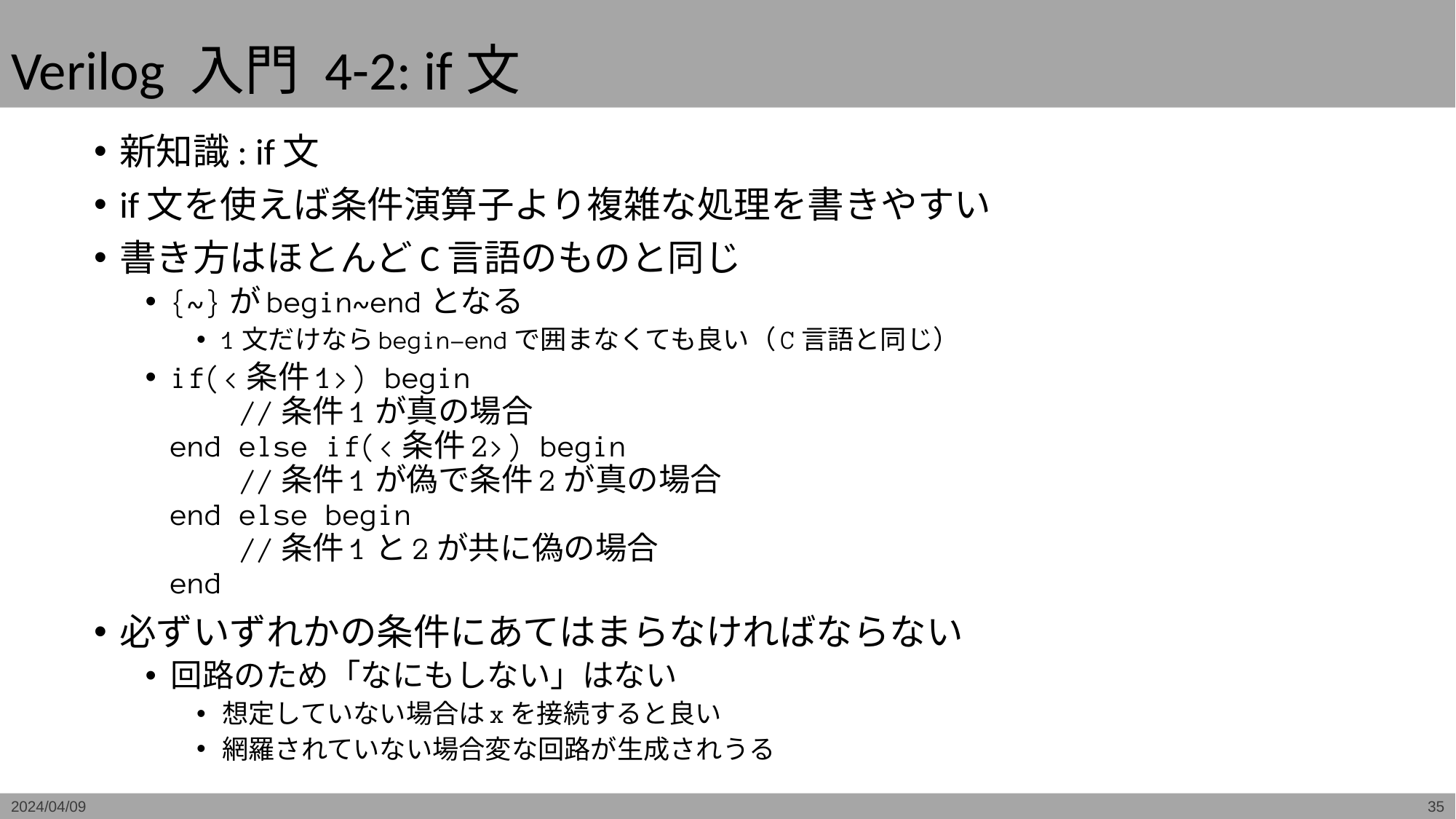

# Verilog 入門 4-2: if文
新知識: if文
if文を使えば条件演算子より複雑な処理を書きやすい
書き方はほとんどC言語のものと同じ
{~}がbegin~endとなる
1文だけならbegin-endで囲まなくても良い（C言語と同じ）
if(<条件1>) begin
    //条件1が真の場合
end else if(<条件2>) begin
    //条件1が偽で条件2が真の場合
end else begin
    //条件1と2が共に偽の場合
end
必ずいずれかの条件にあてはまらなければならない
回路のため「なにもしない」はない
想定していない場合はxを接続すると良い
網羅されていない場合変な回路が生成されうる
2024/04/09
35